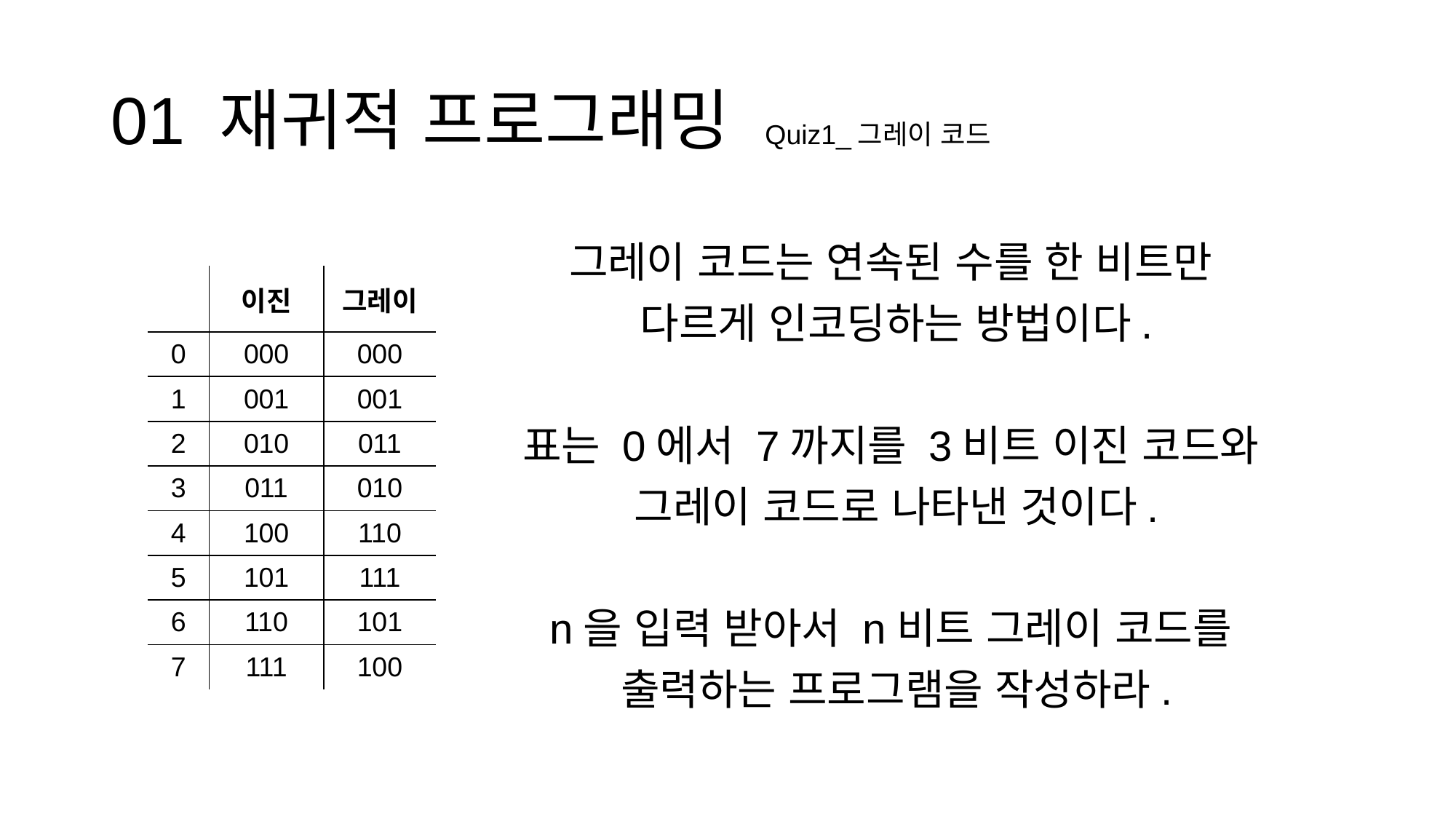

# 01 재귀적 프로그래밍 Quiz1_그레이 코드
그레이 코드는 연속된 수를 한 비트만
다르게 인코딩하는 방법이다.

표는 0에서 7까지를 3비트 이진 코드와
그레이 코드로 나타낸 것이다.

n을 입력 받아서 n비트 그레이 코드를
출력하는 프로그램을 작성하라.
|  | 이진 | 그레이 |
| --- | --- | --- |
| 0 | 000 | 000 |
| 1 | 001 | 001 |
| 2 | 010 | 011 |
| 3 | 011 | 010 |
| 4 | 100 | 110 |
| 5 | 101 | 111 |
| 6 | 110 | 101 |
| 7 | 111 | 100 |